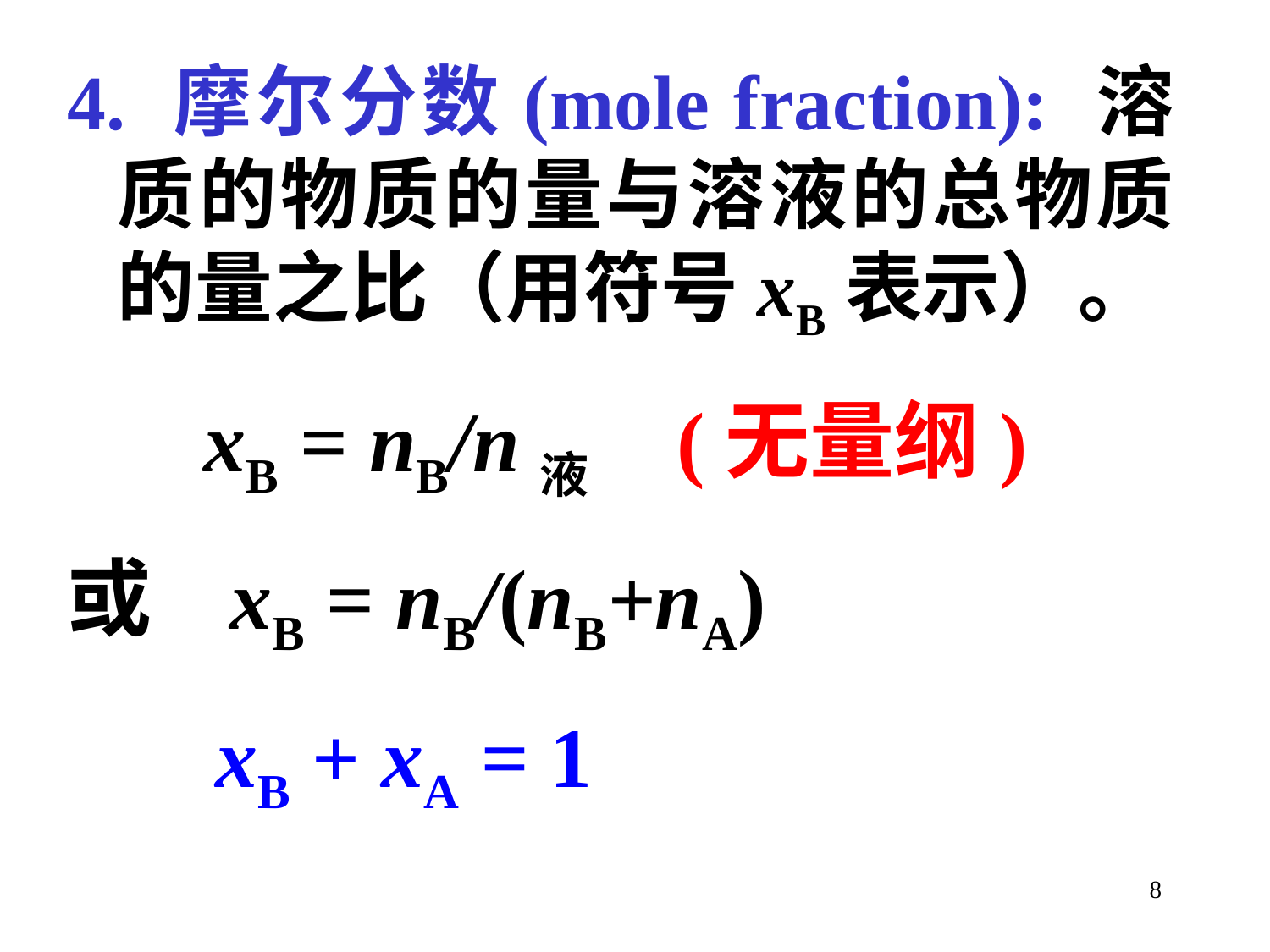

4. 摩尔分数(mole fraction): 溶质的物质的量与溶液的总物质的量之比（用符号xB表示）。
       xB = nB/n液      (无量纲)
或   xB = nB/(nB+nA)
       xB + xA = 1
8